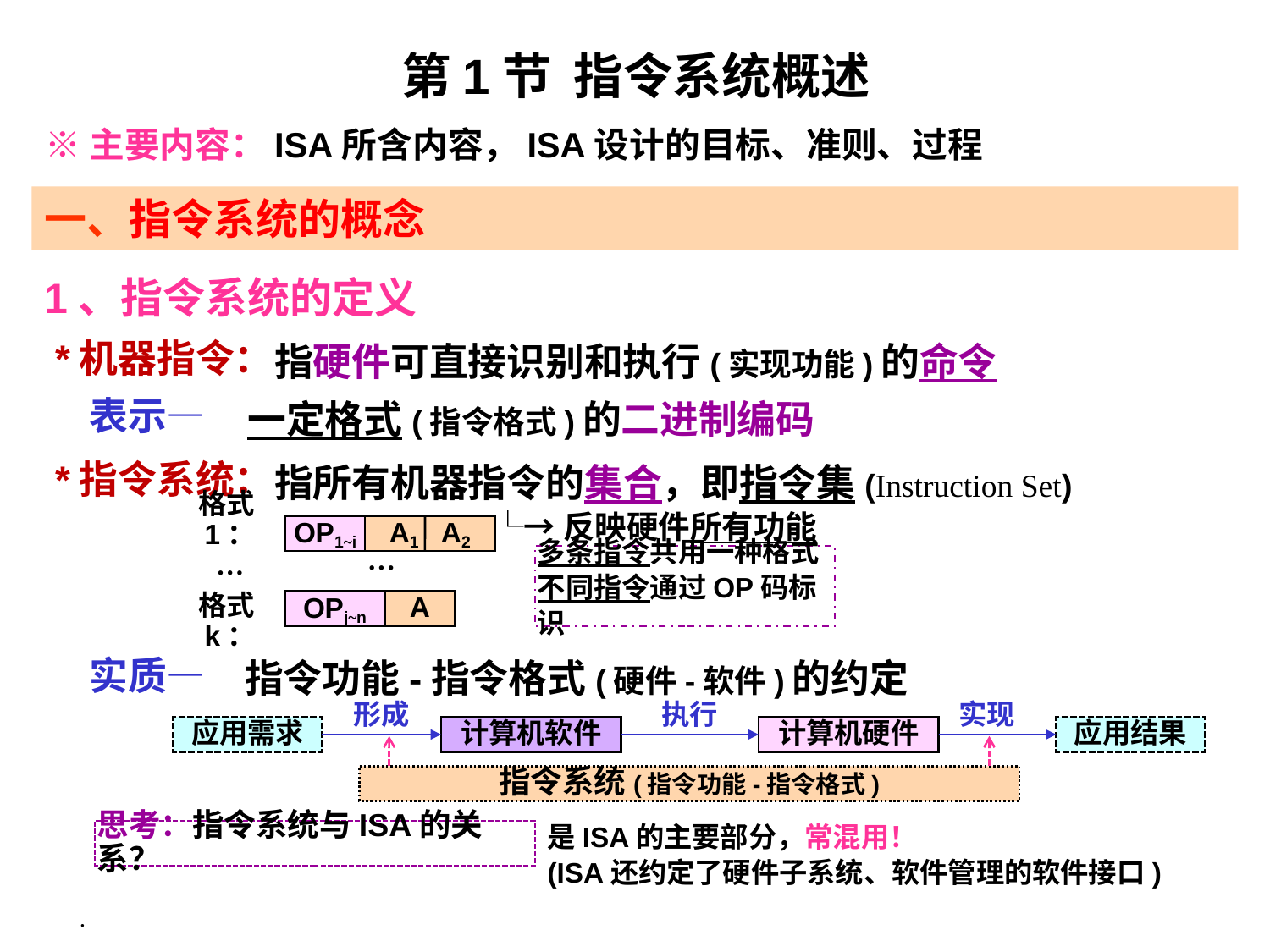

第1节  指令系统概述
 ※主要内容：ISA所含内容，ISA设计的目标、准则、过程
一、指令系统的概念
1、指令系统的定义
 *机器指令：
    表示—
 *指令系统：

    实质—
  指硬件可直接识别和执行(实现功能)的命令
一定格式(指令格式)的二进制编码
  指所有机器指令的集合，即指令集(Instruction Set)
                                  └→反映硬件所有功能

格式1：
…
格式k：
OP1~i
A1   A2
…
多条指令共用一种格式
不同指令通过OP码标识
OPj~n
A
指令功能-指令格式(硬件-软件)的约定
形成
执行
实现
应用需求
计算机软件
计算机硬件
应用结果
指令系统(指令功能-指令格式)
是ISA的主要部分，常混用！
(ISA还约定了硬件子系统、软件管理的软件接口)
思考：指令系统与ISA的关系？
.